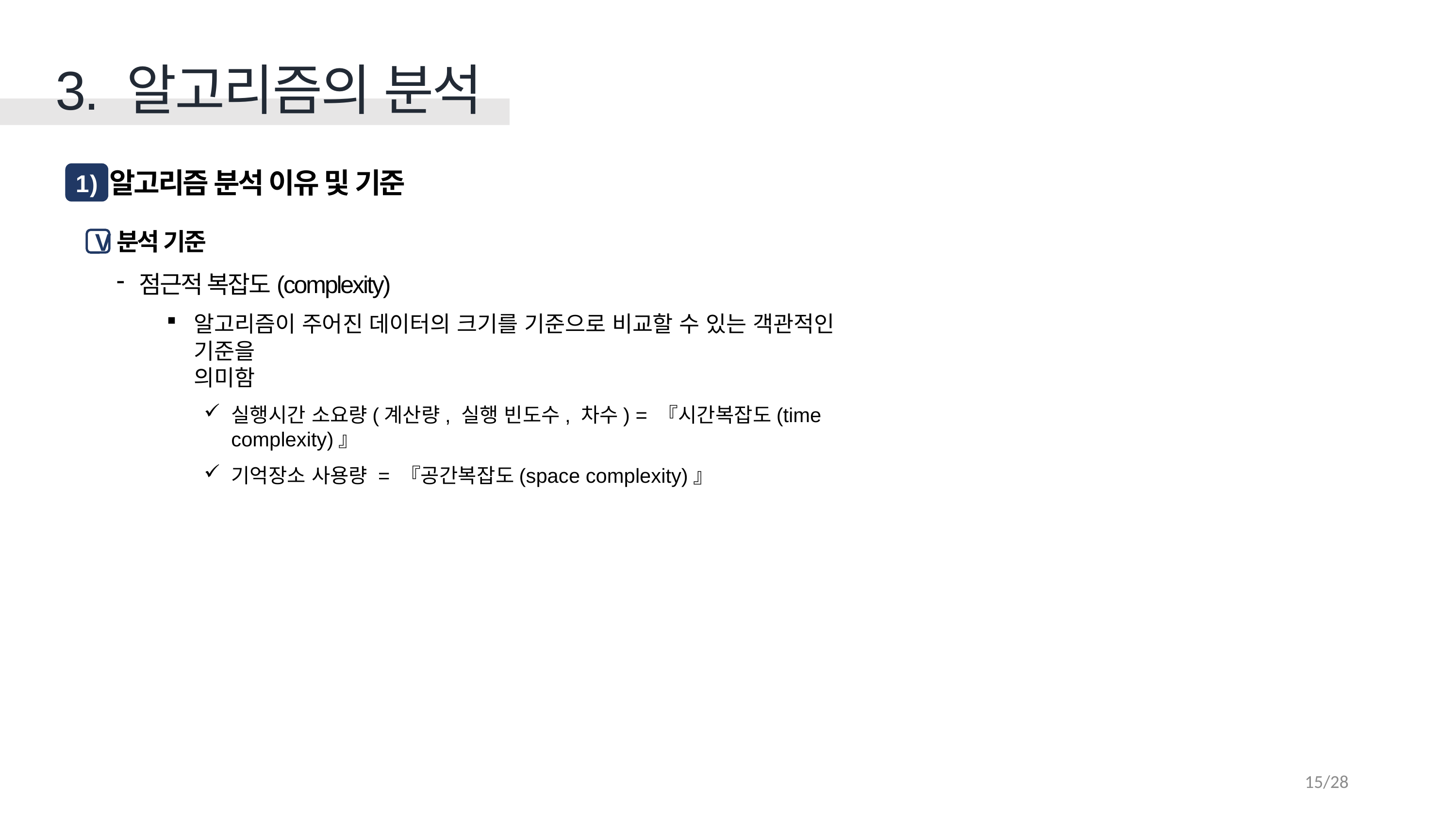

3. 알고리즘의 분석

알고리즘 분석 이유 및 기준
1 )
분석 기준
V
점근적 복잡도(complexity)

알고리즘이 주어진 데이터의 크기를 기준으로 비교할 수 있는 객관적인 기준을
의미함

실행시간 소요량(계산량, 실행 빈도수, 차수) = 『시간복잡도(time complexity)』

기억장소 사용량 = 『공간복잡도(space complexity)』

15/28